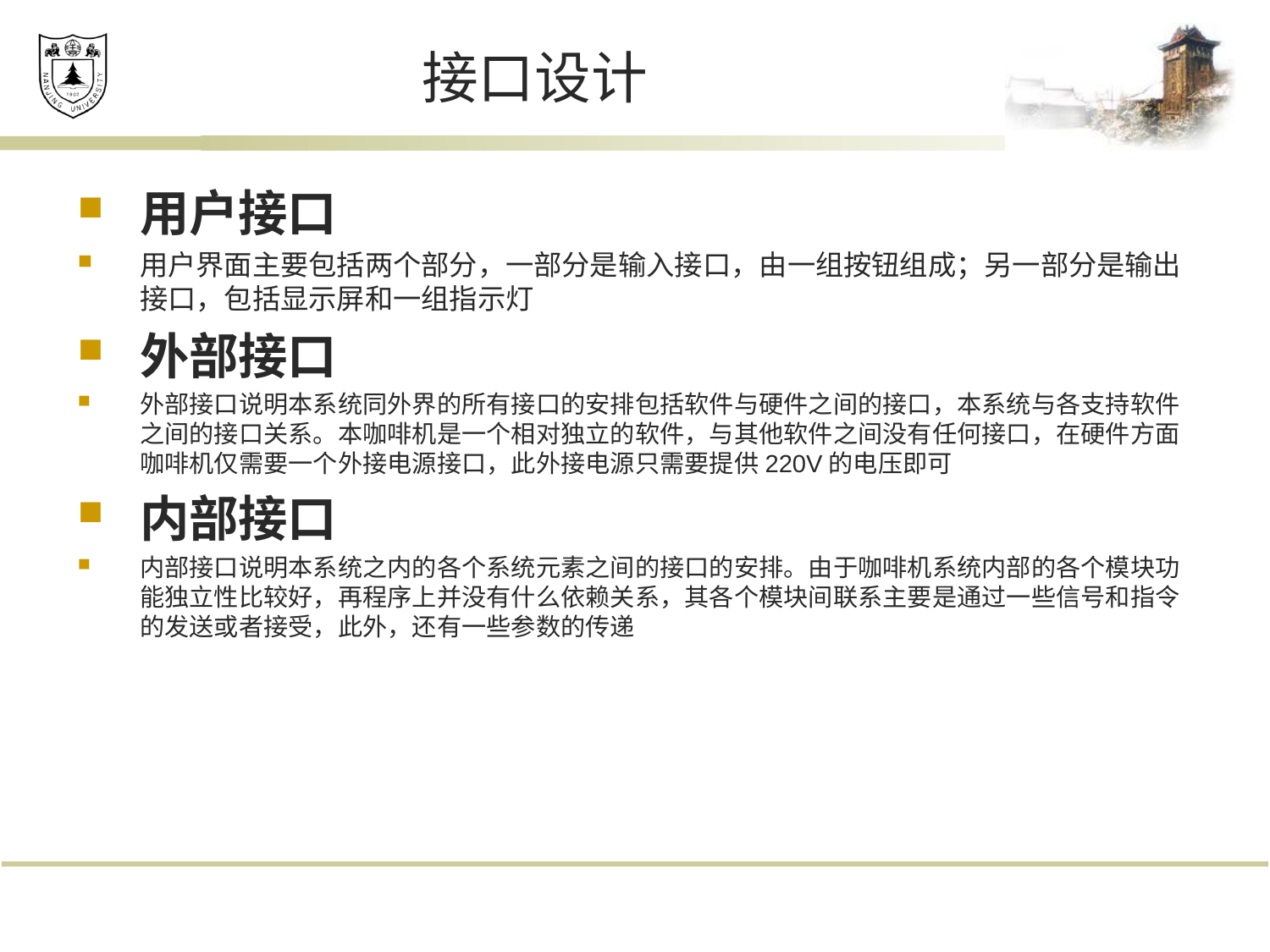

# 接口设计
用户接口
用户界面主要包括两个部分，一部分是输入接口，由一组按钮组成；另一部分是输出接口，包括显示屏和一组指示灯
外部接口
外部接口说明本系统同外界的所有接口的安排包括软件与硬件之间的接口，本系统与各支持软件之间的接口关系。本咖啡机是一个相对独立的软件，与其他软件之间没有任何接口，在硬件方面咖啡机仅需要一个外接电源接口，此外接电源只需要提供220V的电压即可
内部接口
内部接口说明本系统之内的各个系统元素之间的接口的安排。由于咖啡机系统内部的各个模块功能独立性比较好，再程序上并没有什么依赖关系，其各个模块间联系主要是通过一些信号和指令的发送或者接受，此外，还有一些参数的传递